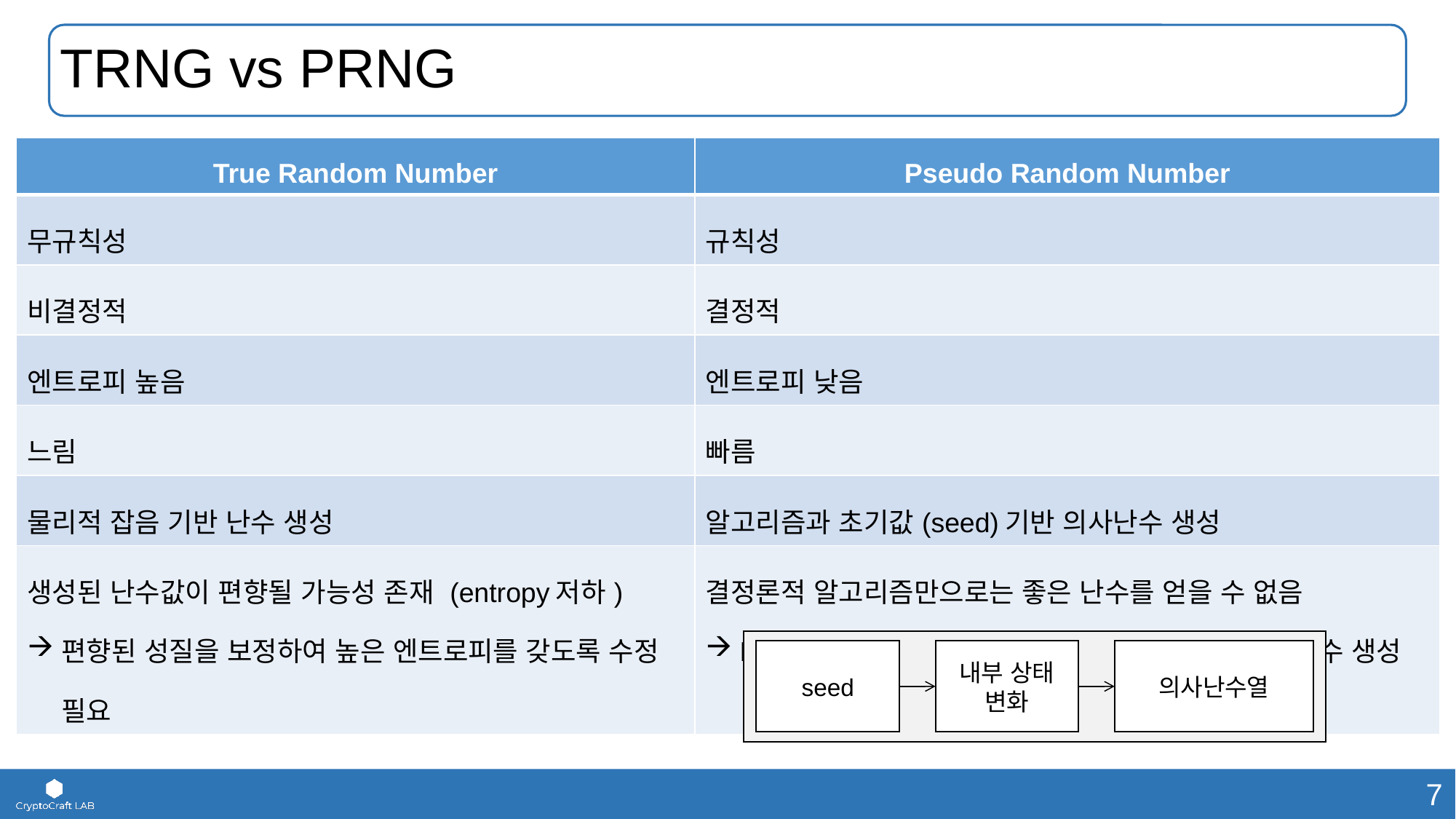

# TRNG vs PRNG
| True Random Number | Pseudo Random Number |
| --- | --- |
| 무규칙성 | 규칙성 |
| 비결정적 | 결정적 |
| 엔트로피 높음 | 엔트로피 낮음 |
| 느림 | 빠름 |
| 물리적 잡음 기반 난수 생성 | 알고리즘과 초기값(seed)기반 의사난수 생성 |
| 생성된 난수값이 편향될 가능성 존재 (entropy저하) 편향된 성질을 보정하여 높은 엔트로피를 갖도록 수정 필요 | 결정론적 알고리즘만으로는 좋은 난수를 얻을 수 없음 DBRG에 적은 entropy의 잡음을 입력하여 의사난수 생성 |

seed
내부 상태
변화
의사난수열